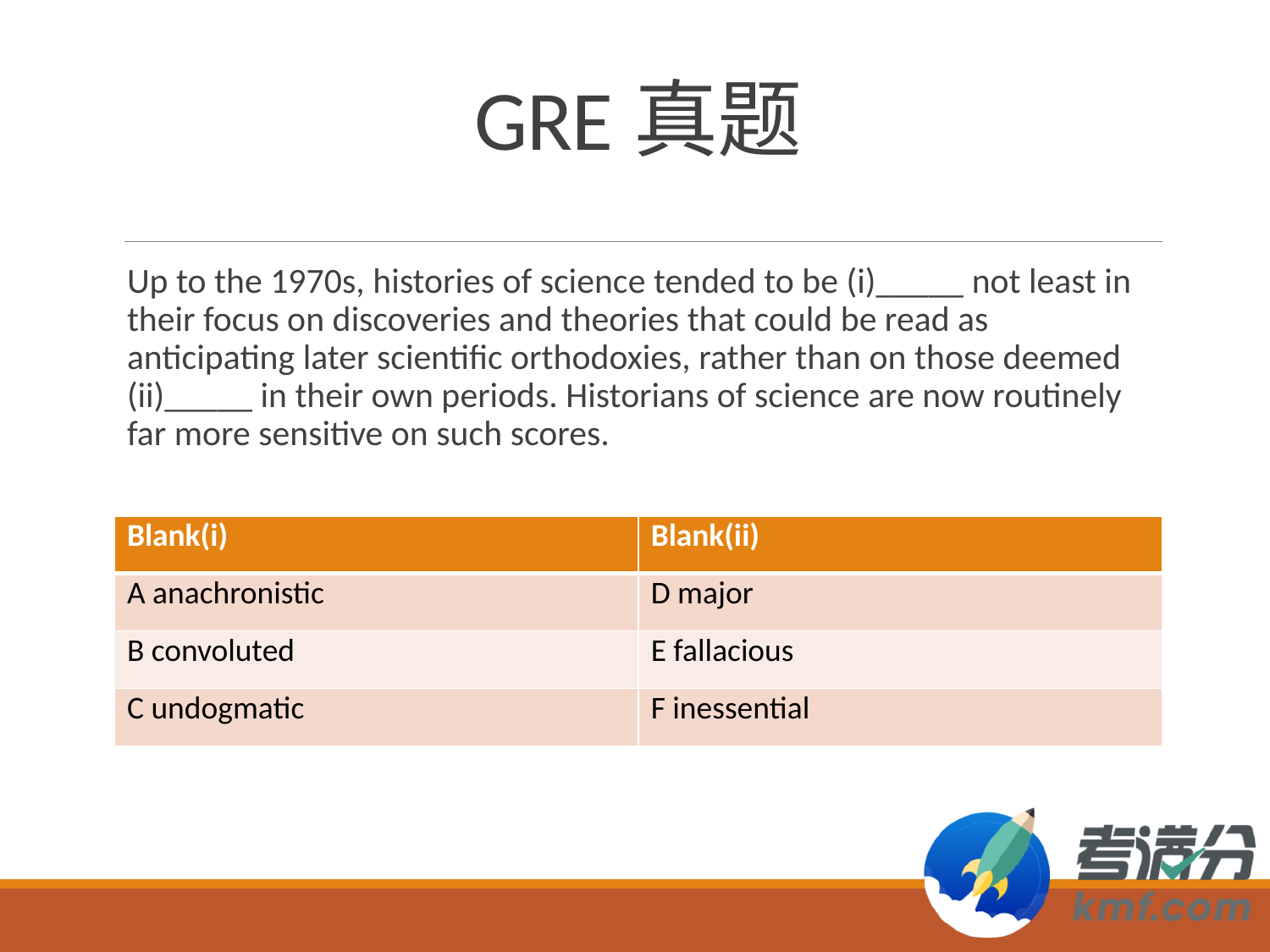

# GRE真题
Up to the 1970s, histories of science tended to be (i)_____ not least in their focus on discoveries and theories that could be read as anticipating later scientific orthodoxies, rather than on those deemed (ii)_____ in their own periods. Historians of science are now routinely far more sensitive on such scores.

| Blank(i) | Blank(ii) |
| --- | --- |
| A anachronistic | D major |
| B convoluted | E fallacious |
| C undogmatic | F inessential |